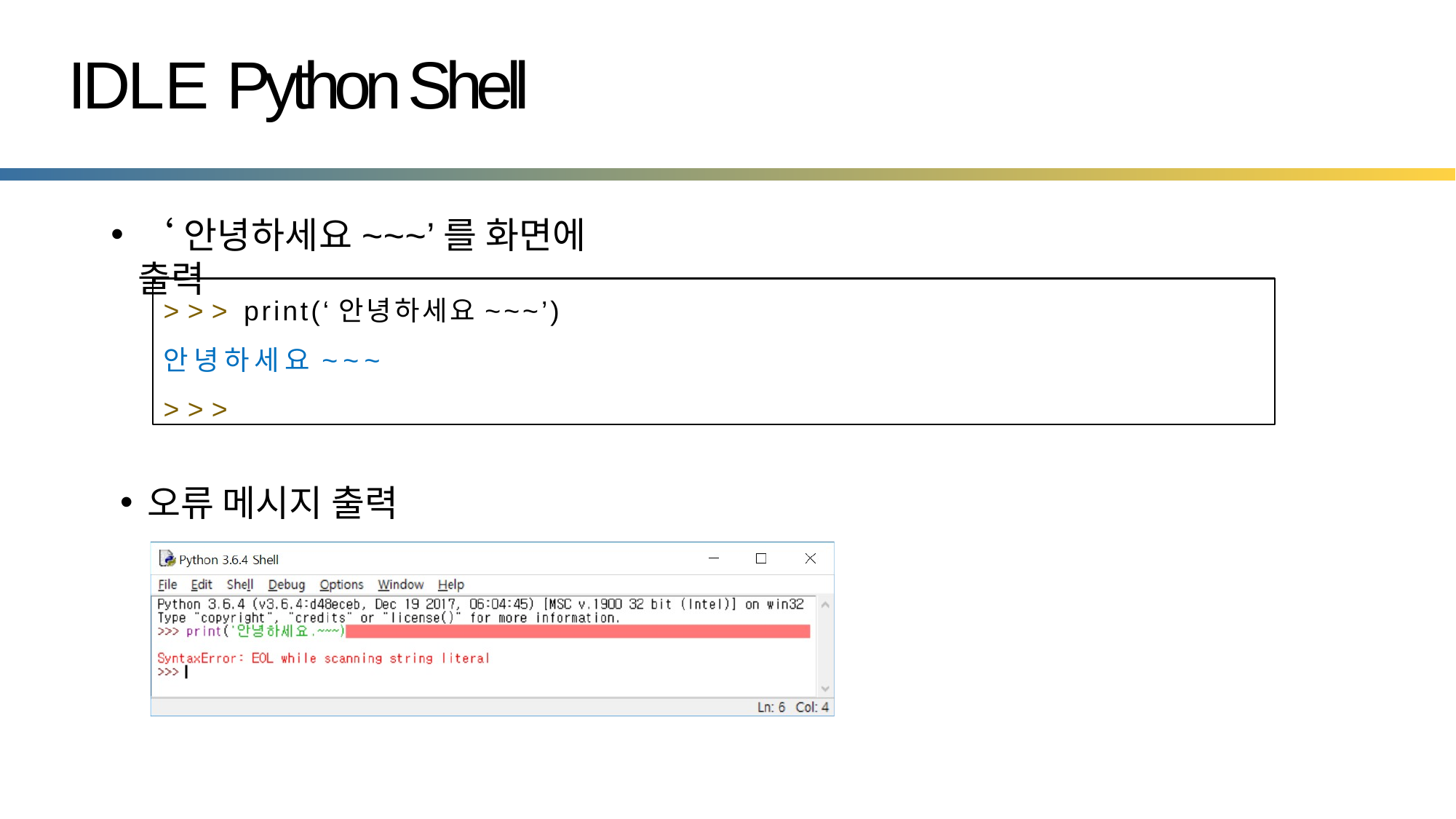

IDLE  Python Shell

‘안녕하세요~~~’를 화면에 출력
>>> print(‘안녕하세요~~~’)
안녕하세요~~~
>>>
오류 메시지 출력